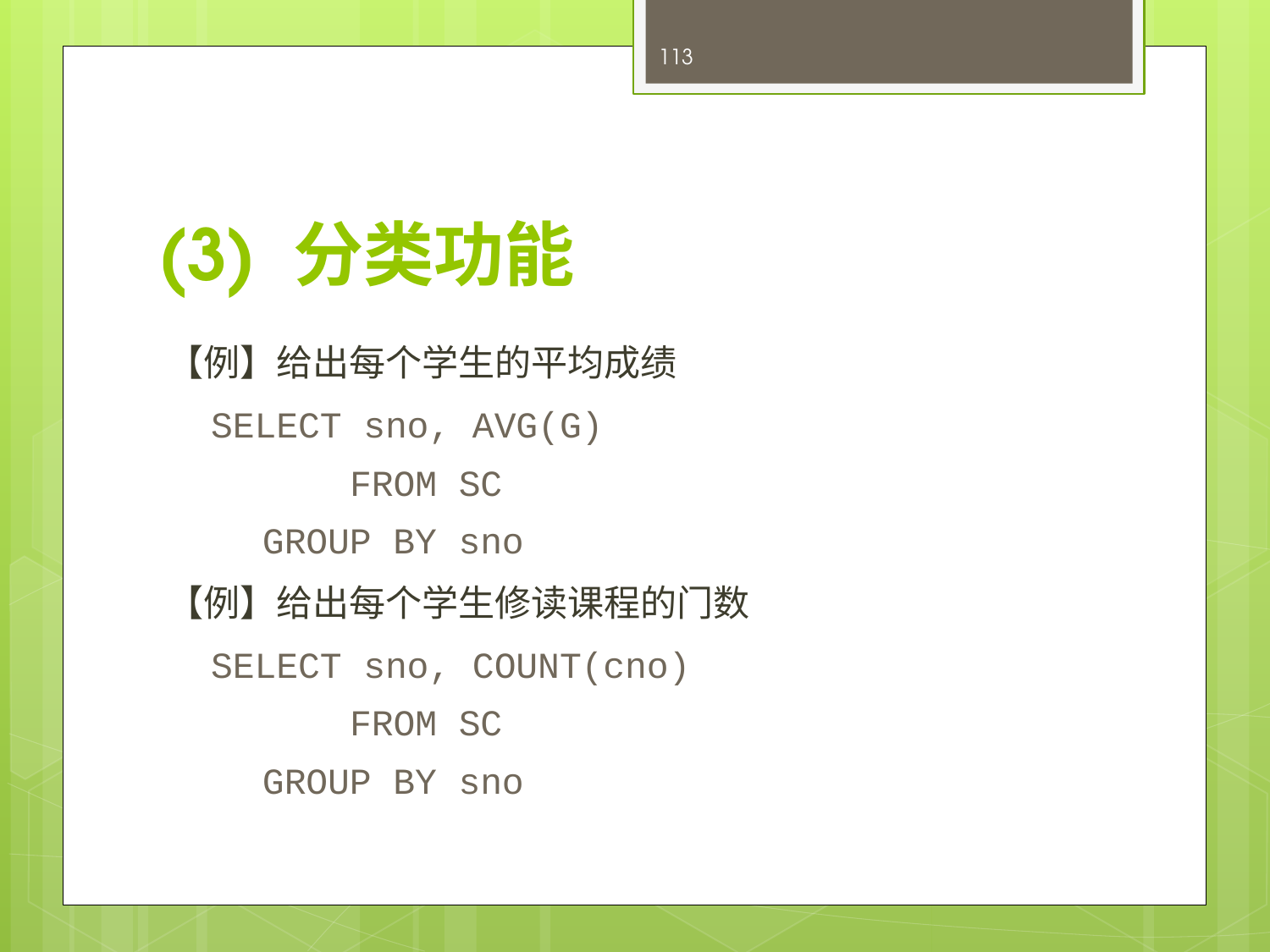

113
# (3) 分类功能
【例】给出每个学生的平均成绩
	  SELECT sno, AVG(G)
		    FROM SC
		GROUP BY sno
【例】给出每个学生修读课程的门数
	  SELECT sno, COUNT(cno)
		    FROM SC
		GROUP BY sno